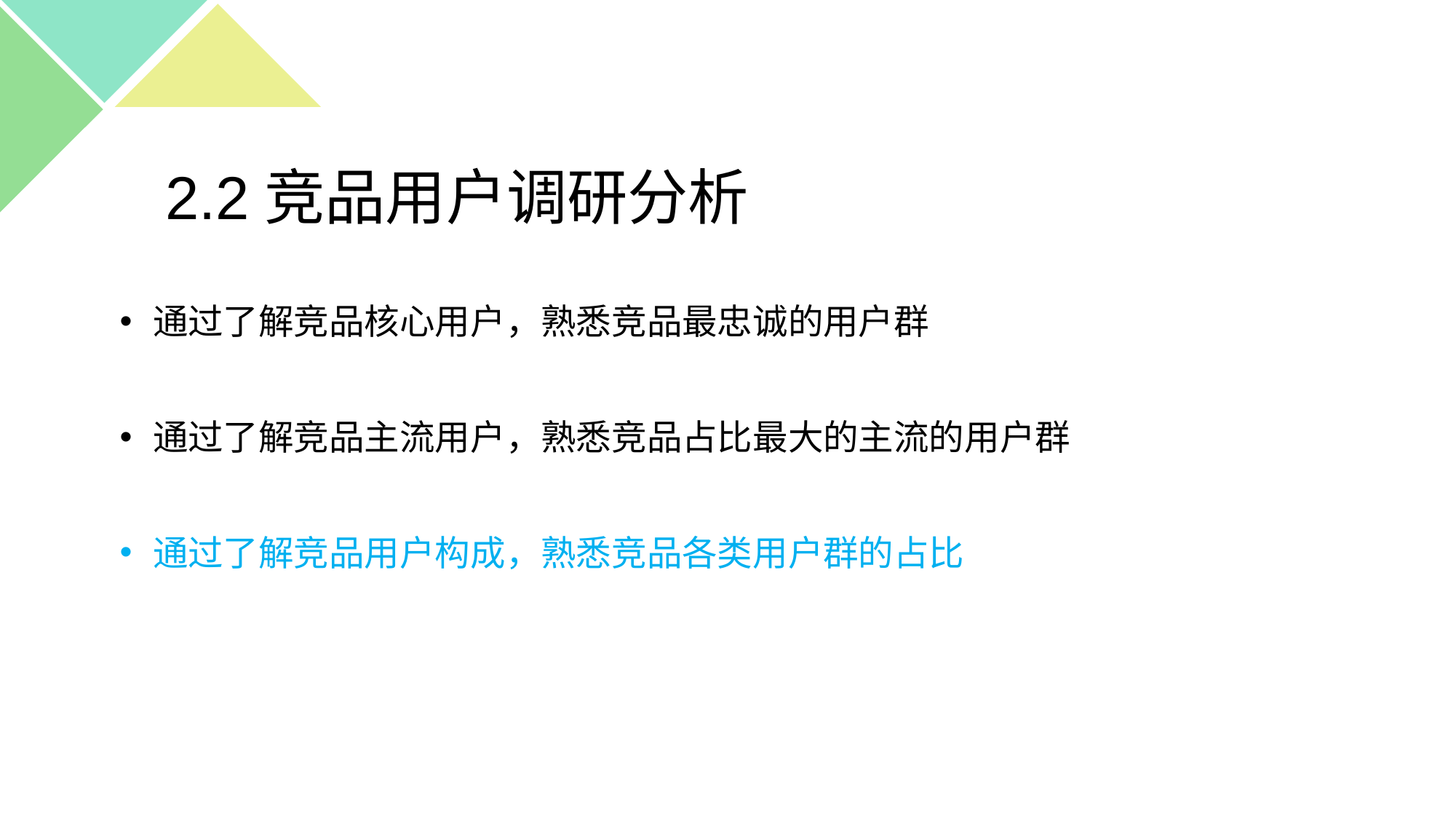

# 2.2竞品用户调研分析
通过了解竞品核心用户，熟悉竞品最忠诚的用户群

通过了解竞品主流用户，熟悉竞品占比最大的主流的用户群

通过了解竞品用户构成，熟悉竞品各类用户群的占比